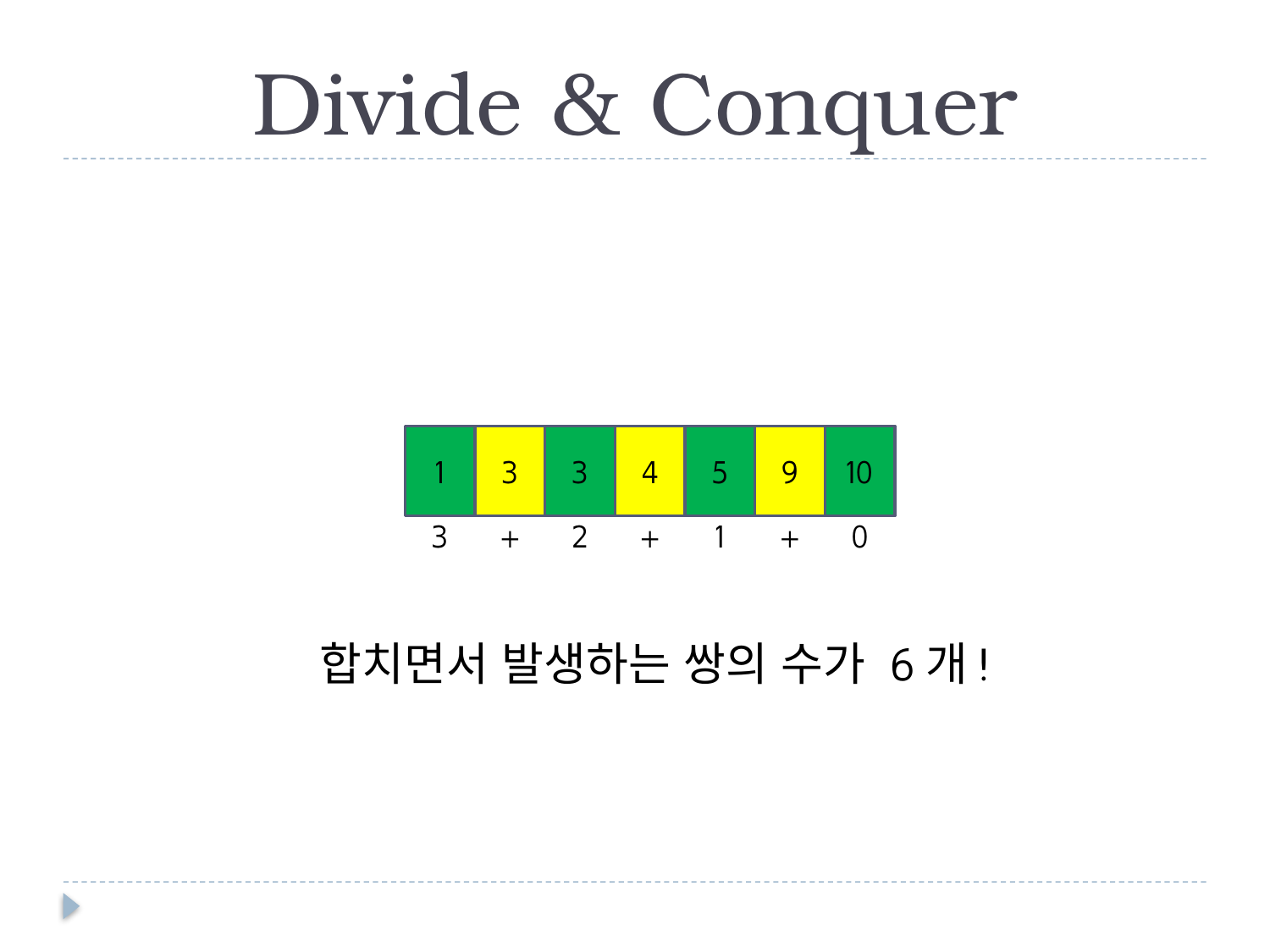

# Divide & Conquer

                  합치면서 발생하는 쌍의 수가 6개!
1
3
3
4
5
9
10
3
+
2
+
1
+
0